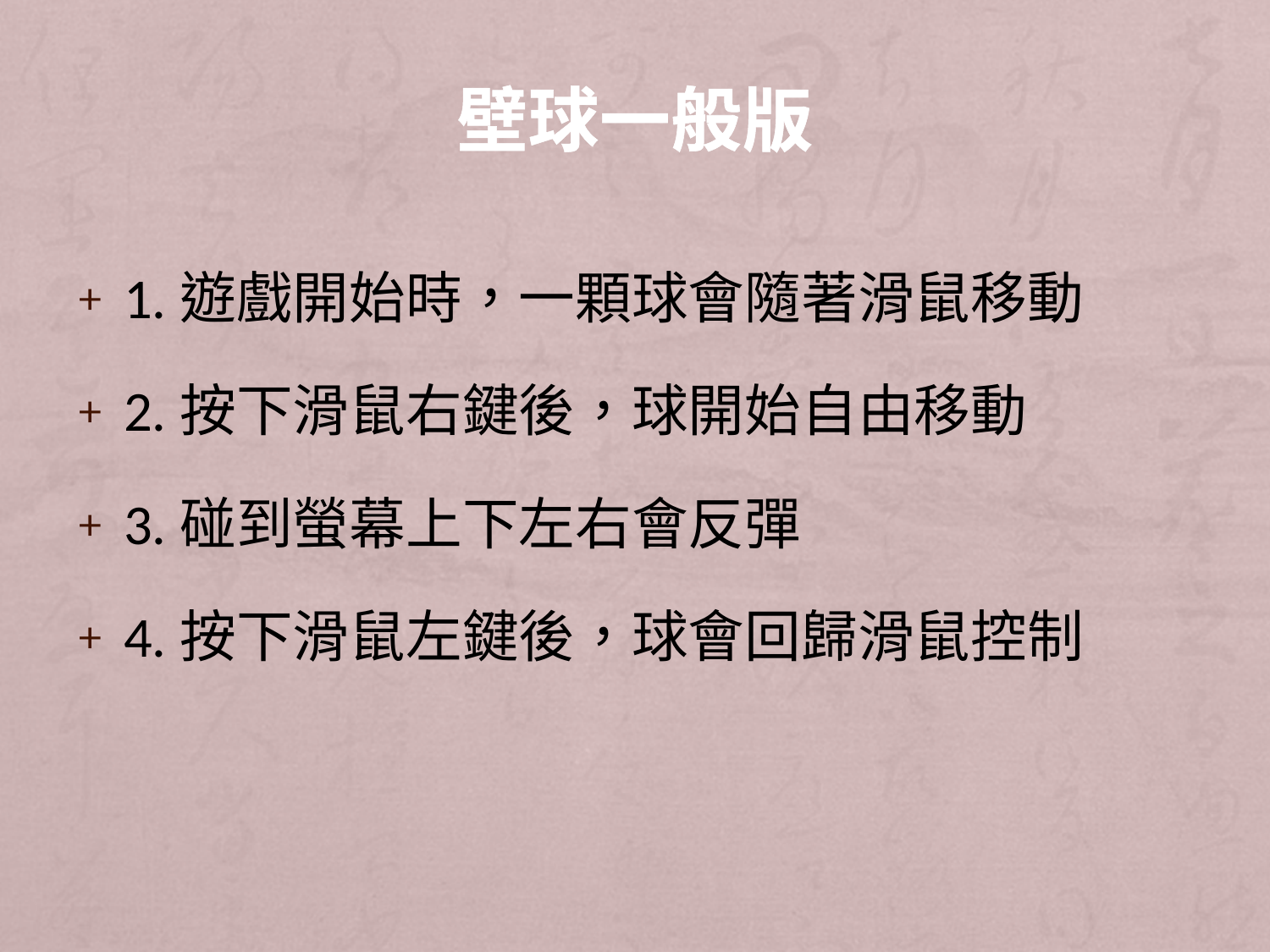

# 壁球一般版
1.遊戲開始時，一顆球會隨著滑鼠移動
2.按下滑鼠右鍵後，球開始自由移動
3.碰到螢幕上下左右會反彈
4.按下滑鼠左鍵後，球會回歸滑鼠控制